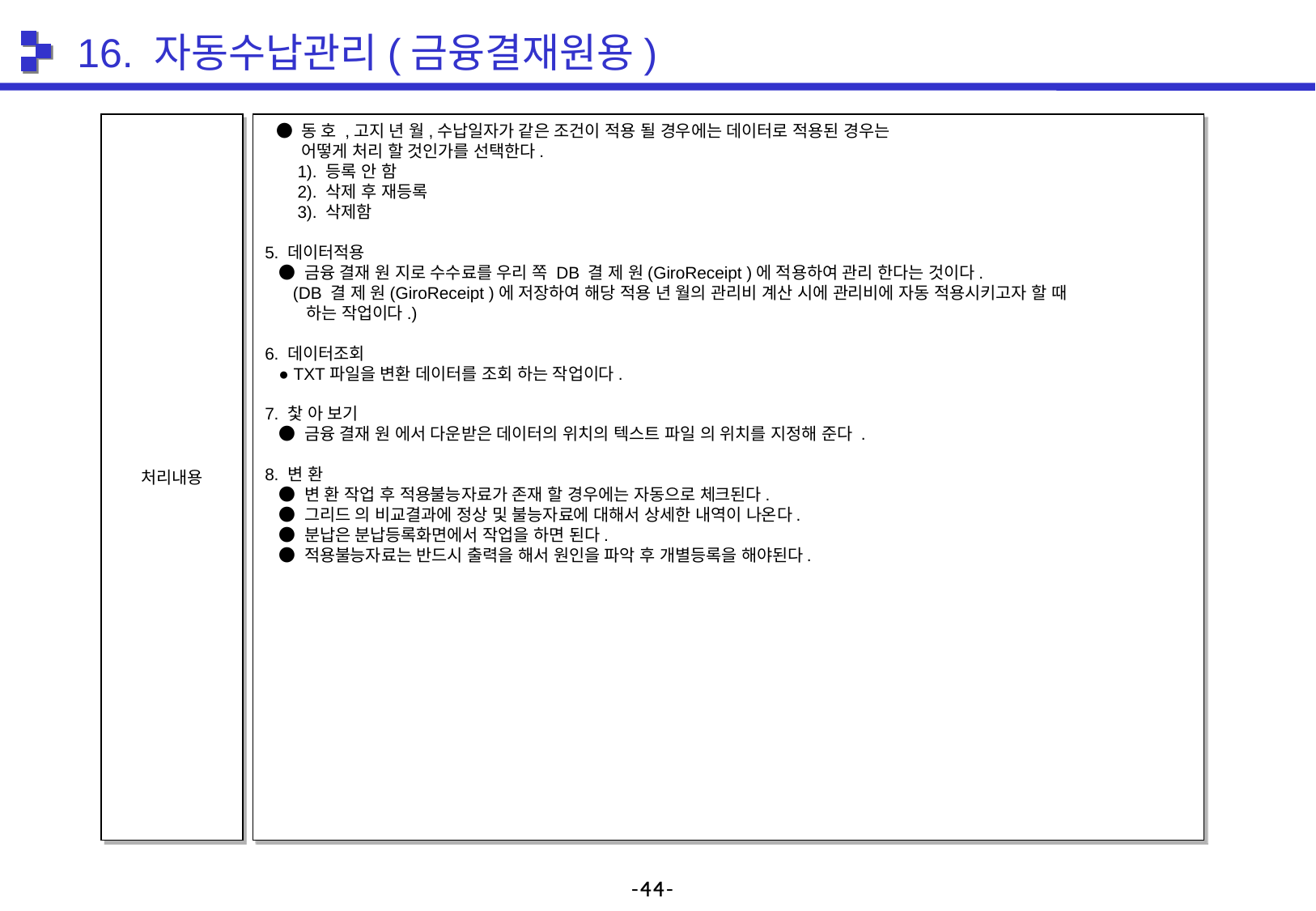

16. 자동수납관리(금융결재원용)
처리내용
   ● 동 호 ,고지 년 월,수납일자가 같은 조건이 적용 될 경우에는 데이터로 적용된 경우는
       어떻게 처리 할 것인가를 선택한다.
       1). 등록 안 함
       2). 삭제 후 재등록
       3). 삭제함

5. 데이터적용
   ● 금융 결재 원 지로 수수료를 우리 쪽 DB 결 제 원(GiroReceipt )에 적용하여 관리 한다는 것이다.
      (DB 결 제 원(GiroReceipt )에 저장하여 해당 적용 년 월의 관리비 계산 시에 관리비에 자동 적용시키고자 할 때
        하는 작업이다.)

6. 데이터조회
   ● TXT파일을 변환 데이터를 조회 하는 작업이다.

7. 찿 아 보기
   ● 금융 결재 원 에서 다운받은 데이터의 위치의 텍스트 파일 의 위치를 지정해 준다 .

8. 변 환
   ● 변 환 작업 후 적용불능자료가 존재 할 경우에는 자동으로 체크된다.
   ● 그리드 의 비교결과에 정상 및 불능자료에 대해서 상세한 내역이 나온다.
   ● 분납은 분납등록화면에서 작업을 하면 된다.
   ● 적용불능자료는 반드시 출력을 해서 원인을 파악 후 개별등록을 해야된다.